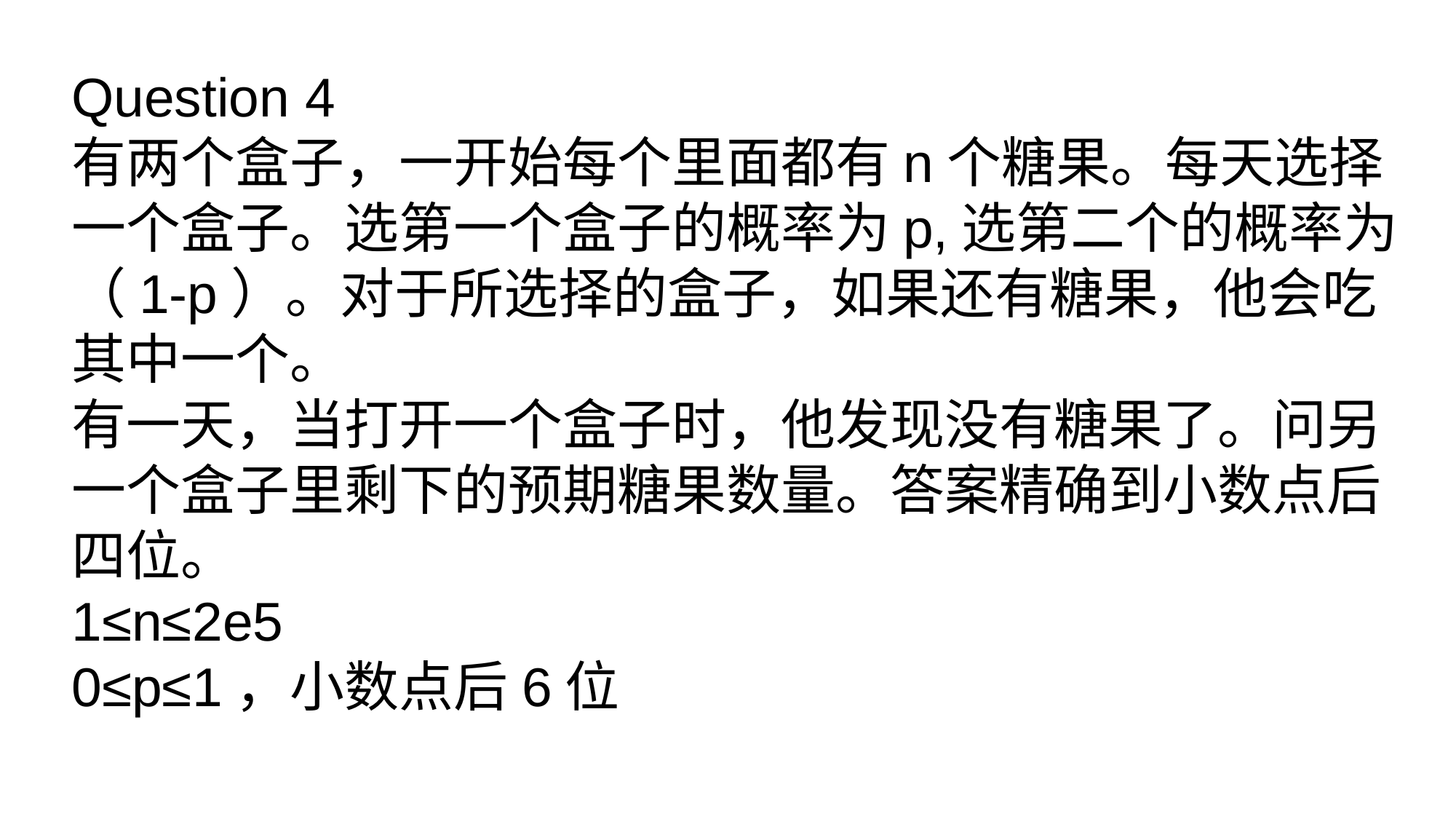

Question 4
有两个盒子，一开始每个里面都有n个糖果。每天选择一个盒子。选第一个盒子的概率为p,选第二个的概率为（1-p）。对于所选择的盒子，如果还有糖果，他会吃其中一个。
有一天，当打开一个盒子时，他发现没有糖果了。问另一个盒子里剩下的预期糖果数量。答案精确到小数点后四位。
1≤n≤2e5
0≤p≤1，小数点后6位